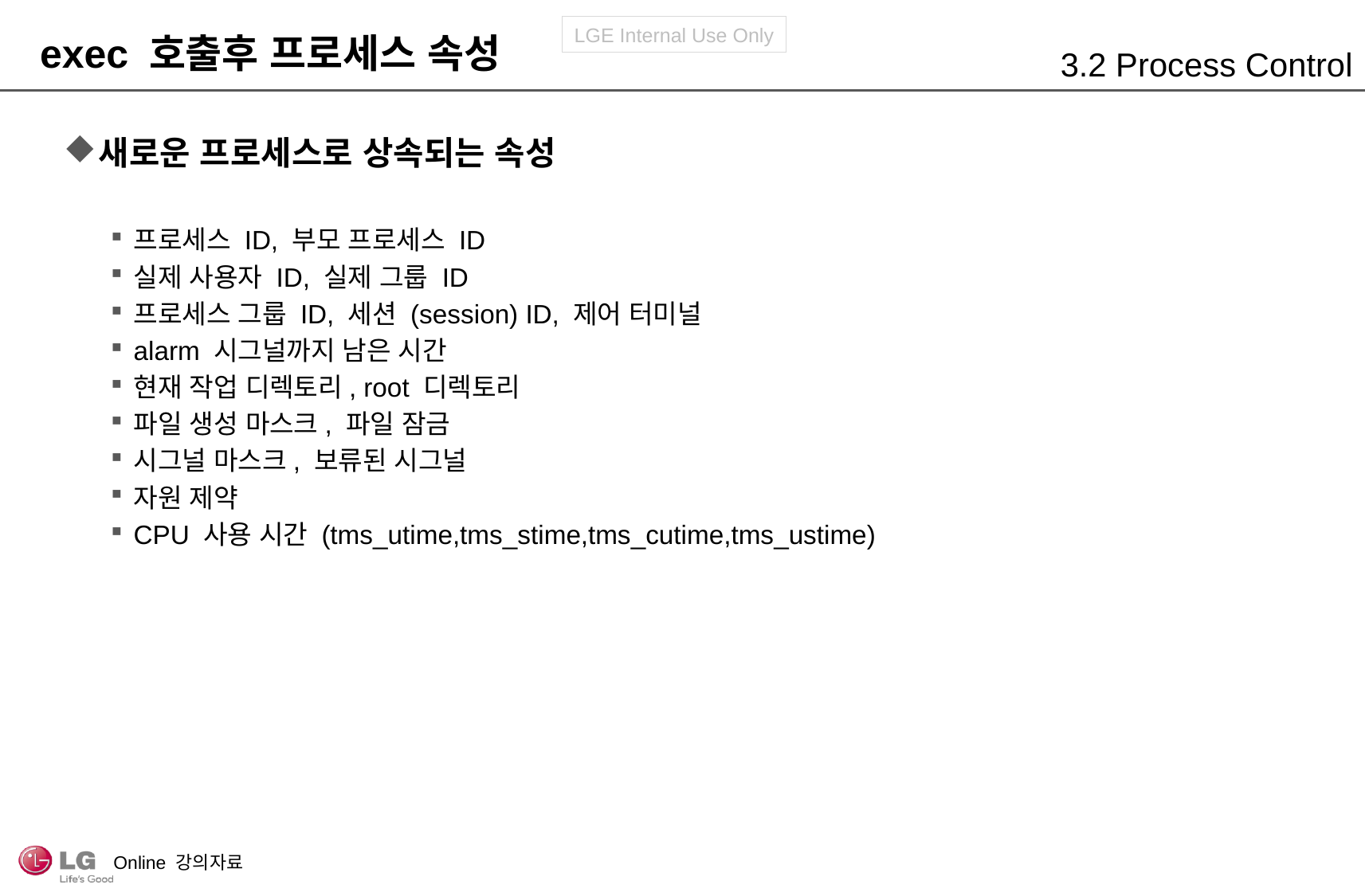

exec 호출후 프로세스 속성
3.2 Process Control

새로운 프로세스로 상속되는 속성

프로세스 ID, 부모 프로세스 ID
실제 사용자 ID, 실제 그룹 ID
프로세스 그룹 ID, 세션 (session) ID, 제어 터미널
alarm 시그널까지 남은 시간
현재 작업 디렉토리, root 디렉토리
파일 생성 마스크, 파일 잠금
시그널 마스크, 보류된 시그널
자원 제약
CPU 사용 시간 (tms_utime,tms_stime,tms_cutime,tms_ustime)